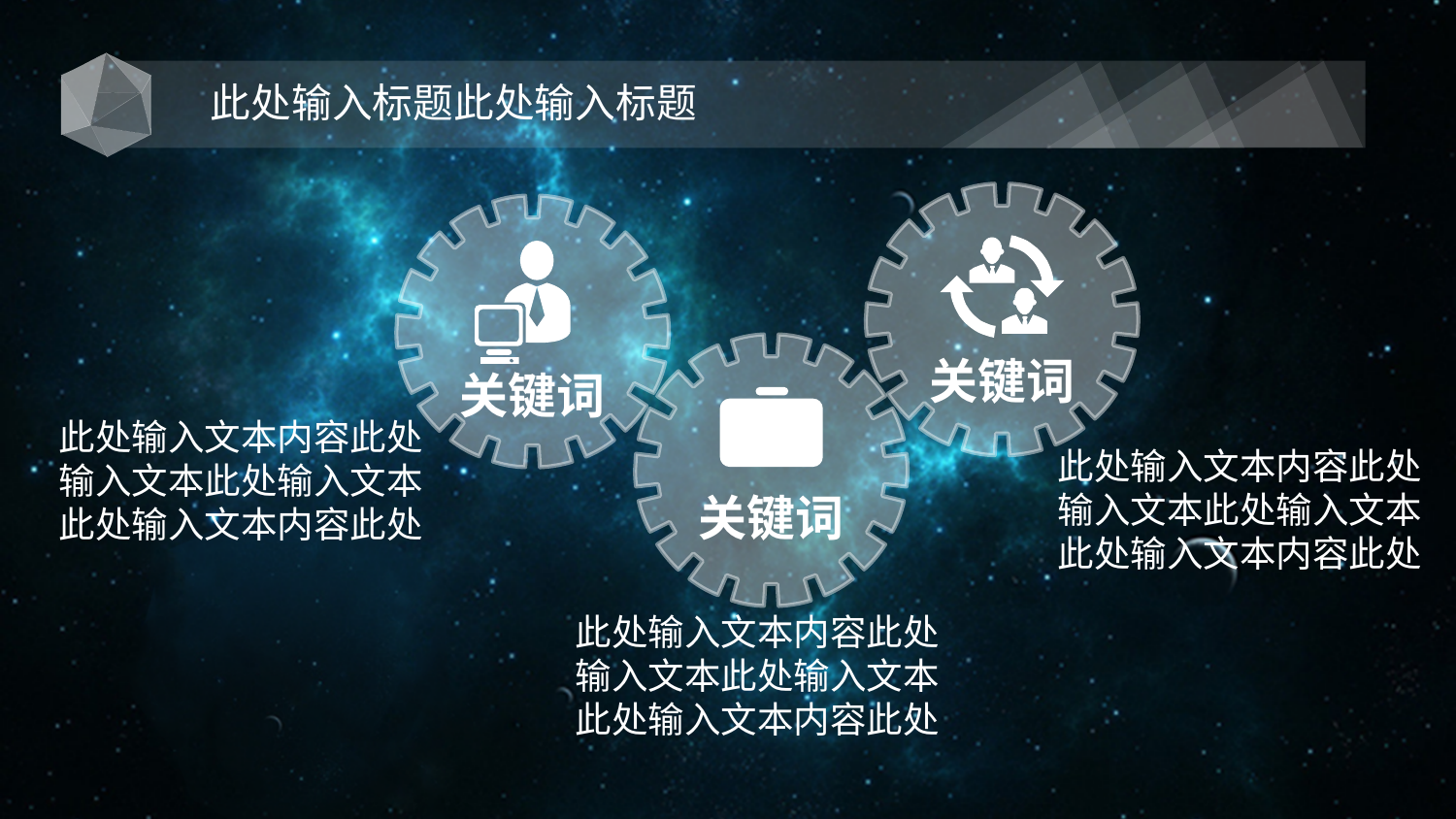

此处输入标题此处输入标题

关键词

关键词

关键词
此处输入文本内容此处输入文本此处输入文本此处输入文本内容此处
此处输入文本内容此处输入文本此处输入文本此处输入文本内容此处
此处输入文本内容此处输入文本此处输入文本此处输入文本内容此处